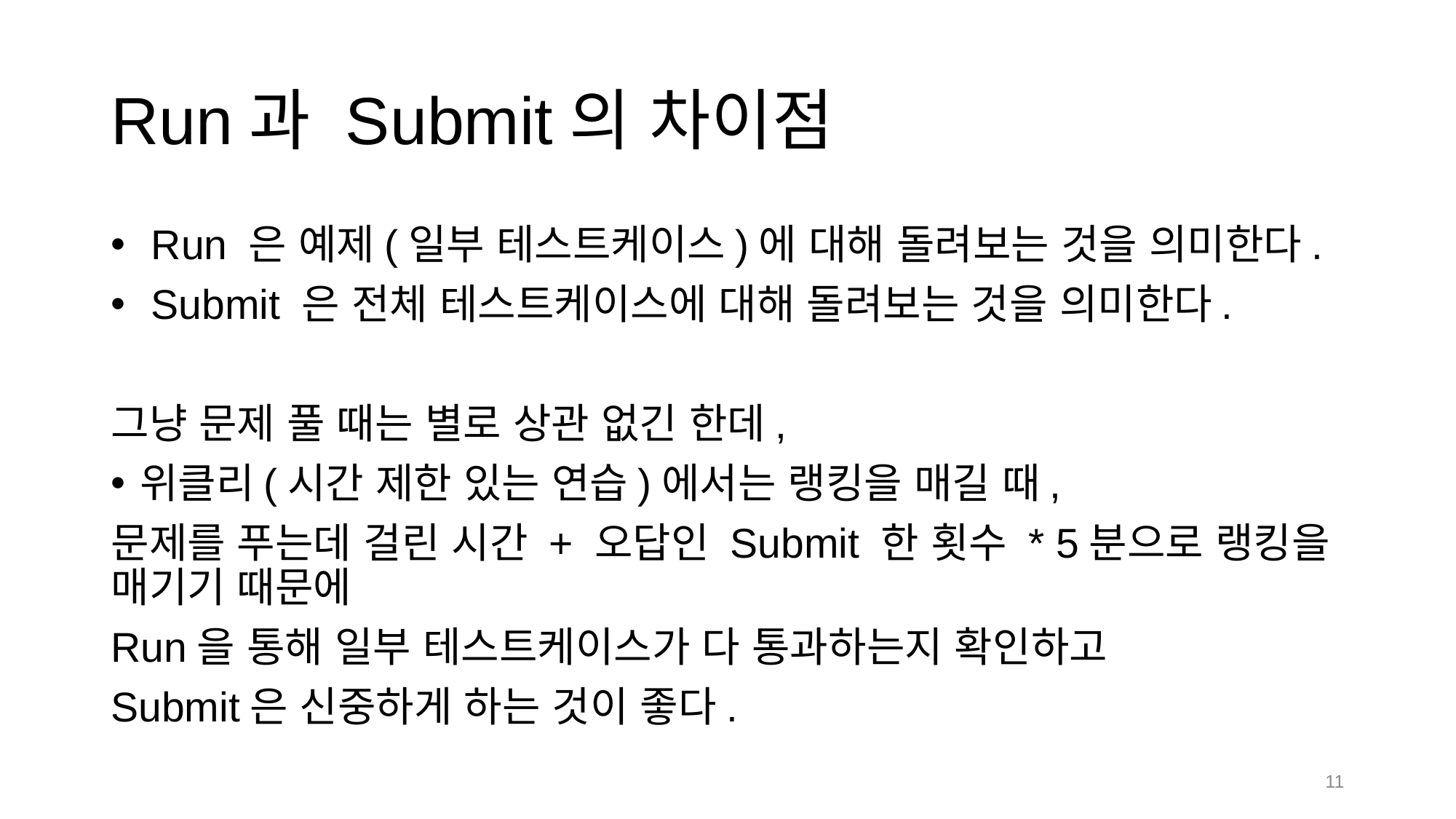

# Run과 Submit의 차이점
 Run 은 예제(일부 테스트케이스)에 대해 돌려보는 것을 의미한다.
 Submit 은 전체 테스트케이스에 대해 돌려보는 것을 의미한다.

그냥 문제 풀 때는 별로 상관 없긴 한데,
위클리(시간 제한 있는 연습)에서는 랭킹을 매길 때,
문제를 푸는데 걸린 시간 + 오답인 Submit 한 횟수 * 5분으로 랭킹을 매기기 때문에
Run을 통해 일부 테스트케이스가 다 통과하는지 확인하고
Submit은 신중하게 하는 것이 좋다.
11